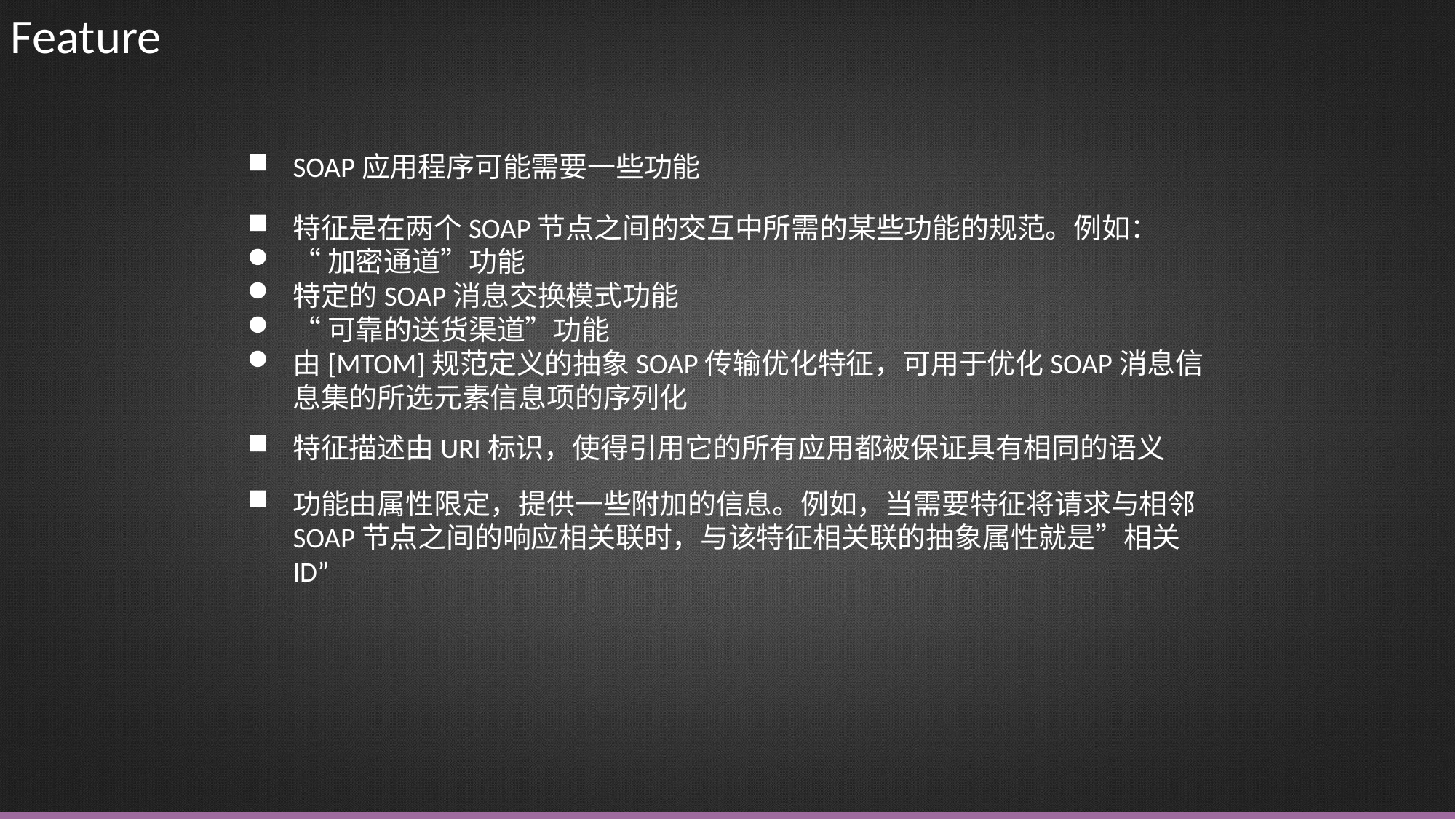

Feature
SOAP应用程序可能需要一些功能
特征是在两个SOAP节点之间的交互中所需的某些功能的规范。例如：
“加密通道”功能
特定的SOAP消息交换模式功能
“可靠的送货渠道”功能
由[MTOM]规范定义的抽象SOAP传输优化特征，可用于优化SOAP消息信息集的所选元素信息项的序列化
特征描述由URI标识，使得引用它的所有应用都被保证具有相同的语义
功能由属性限定，提供一些附加的信息。例如，当需要特征将请求与相邻SOAP节点之间的响应相关联时，与该特征相关联的抽象属性就是”相关ID”